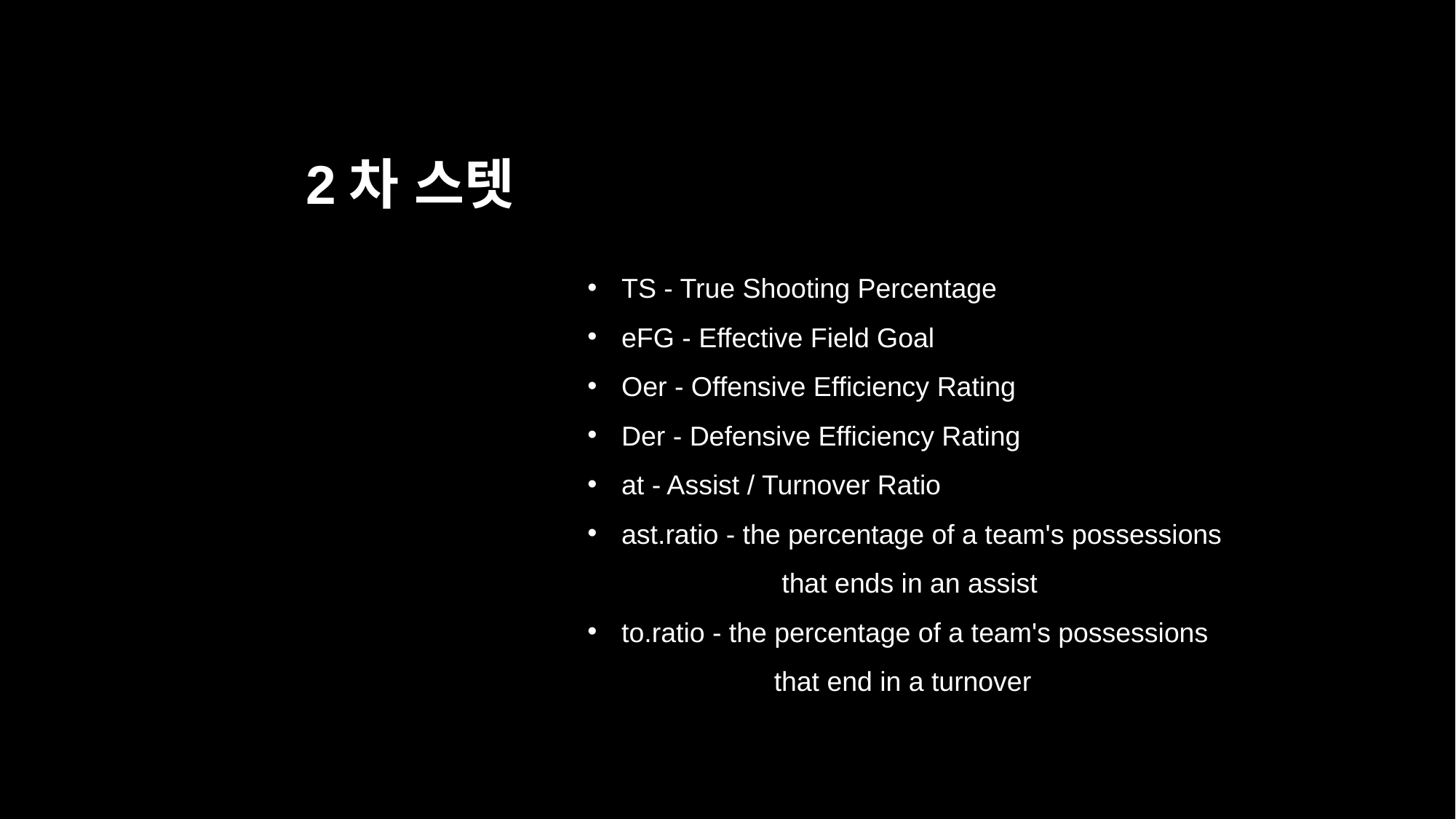

2차 스텟
TS - True Shooting Percentage
eFG - Effective Field Goal
Oer - Offensive Efficiency Rating
Der - Defensive Efficiency Rating
at - Assist / Turnover Ratio
ast.ratio - the percentage of a team's possessions
    that ends in an assist
to.ratio - the percentage of a team's possessions
   that end in a turnover